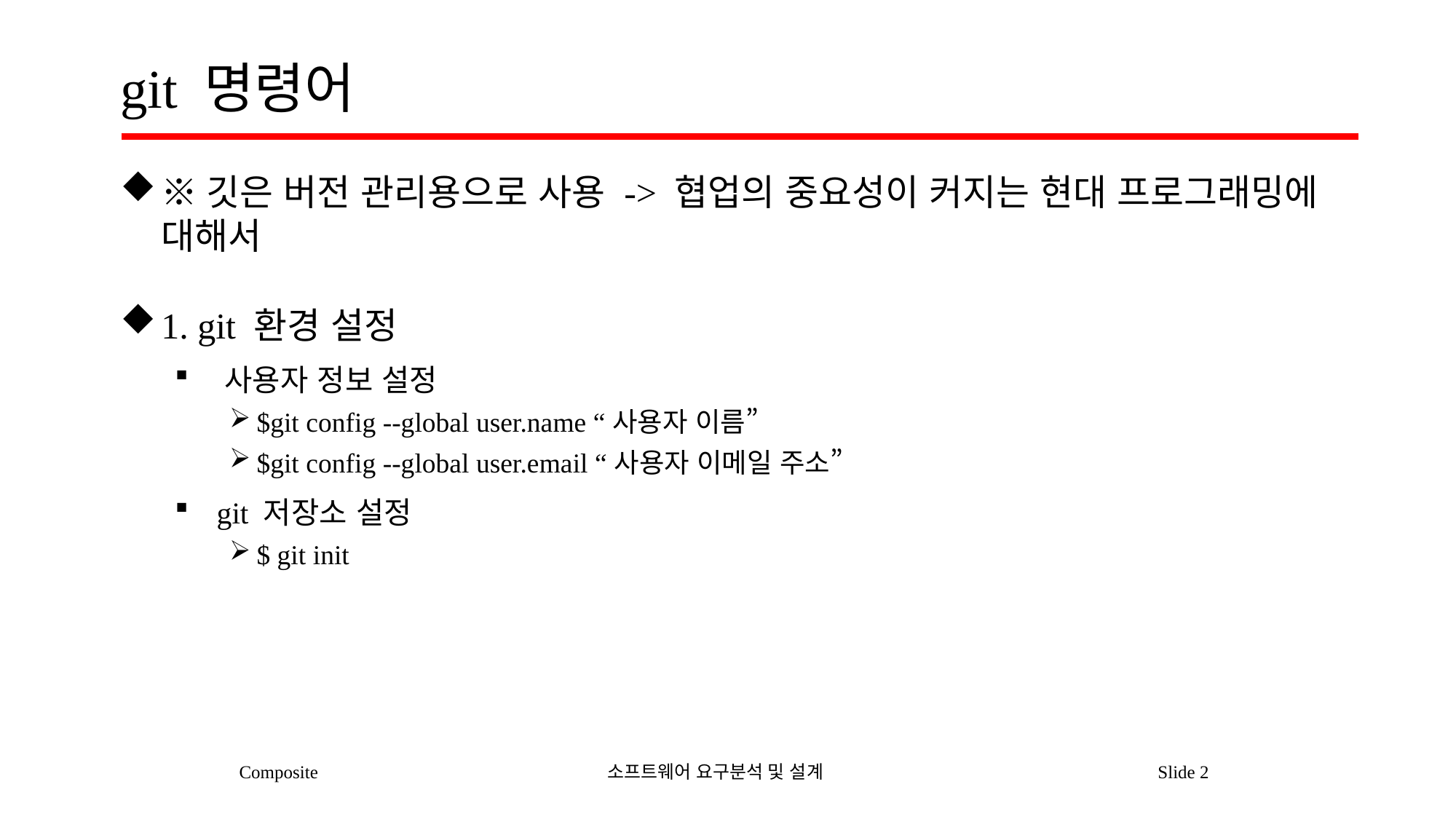

# git 명령어
※깃은 버전 관리용으로 사용 -> 협업의 중요성이 커지는 현대 프로그래밍에 대해서
1. git 환경 설정
 사용자 정보 설정
$git config --global user.name “사용자 이름”
$git config --global user.email “사용자 이메일 주소”
 git 저장소 설정
$ git init